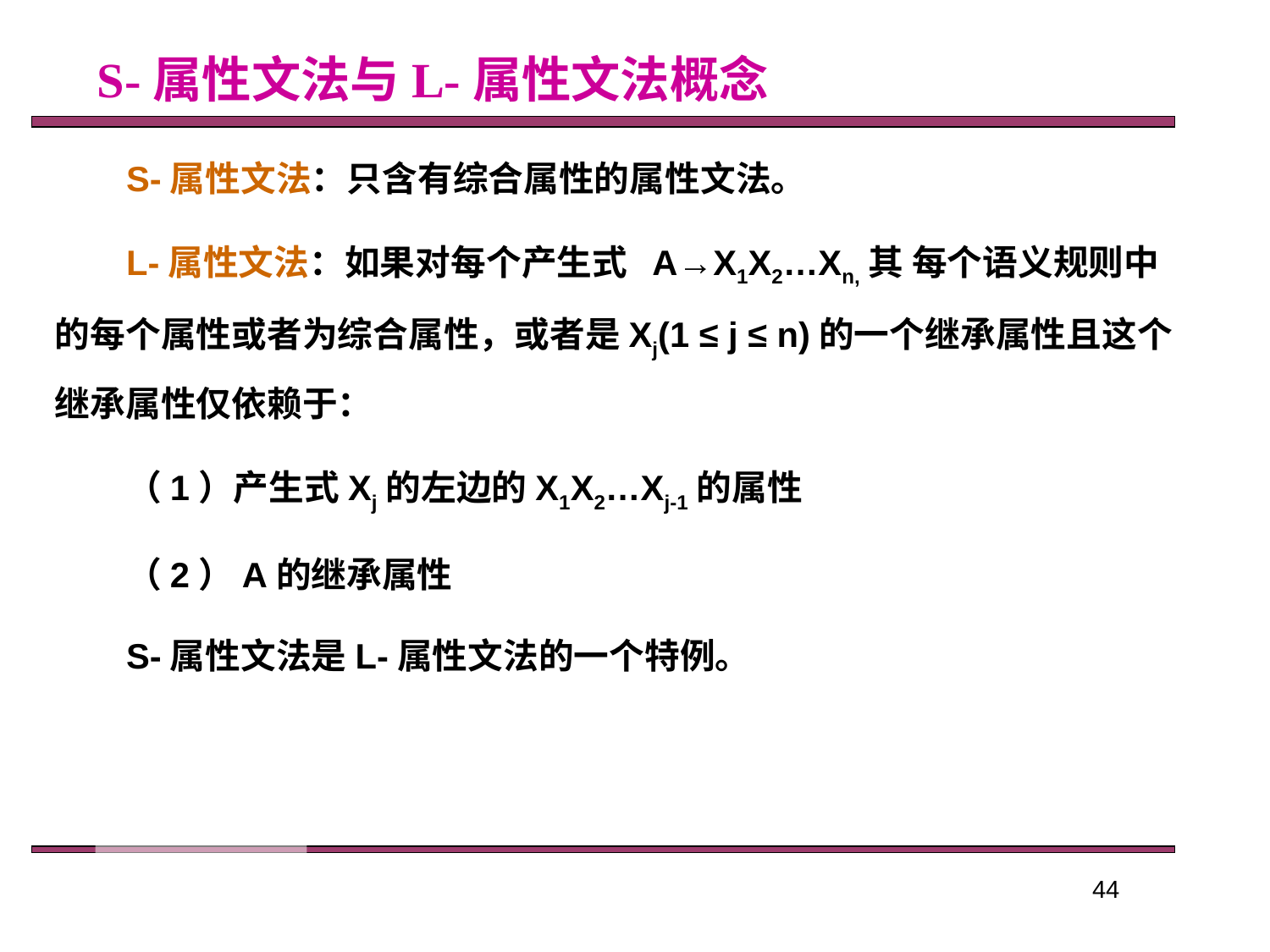

S-属性文法与L-属性文法概念
S-属性文法：只含有综合属性的属性文法。
L-属性文法：如果对每个产生式  A→X1X2…Xn,其 每个语义规则中的每个属性或者为综合属性，或者是Xj(1 ≤ j ≤ n)的一个继承属性且这个继承属性仅依赖于：
（1）产生式Xj的左边的X1X2…Xj-1的属性
（2）A的继承属性
S-属性文法是L-属性文法的一个特例。

44